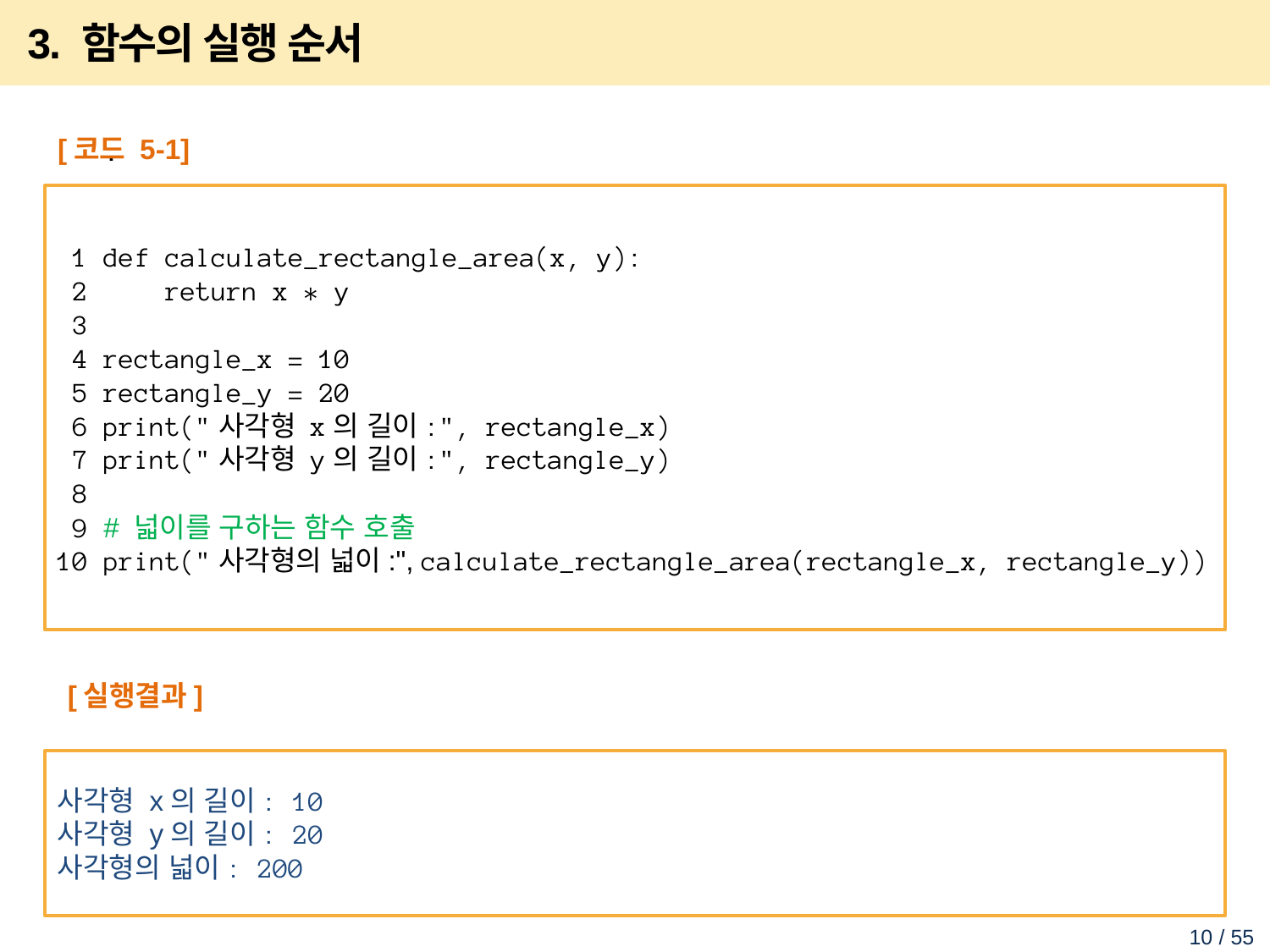

# 3. 함수의 실행 순서
.

[코드 5-1]
 1 def calculate_rectangle_area(x, y):
 2     return x * y
 3
 4 rectangle_x = 10
 5 rectangle_y = 20
 6 print("사각형 x의 길이:", rectangle_x)
 7 print("사각형 y의 길이:", rectangle_y)
 8
 9 # 넓이를 구하는 함수 호출
10 print("사각형의 넓이:", calculate_rectangle_area(rectangle_x, rectangle_y))
[실행결과]
사각형 x의 길이: 10
사각형 y의 길이: 20
사각형의 넓이: 200